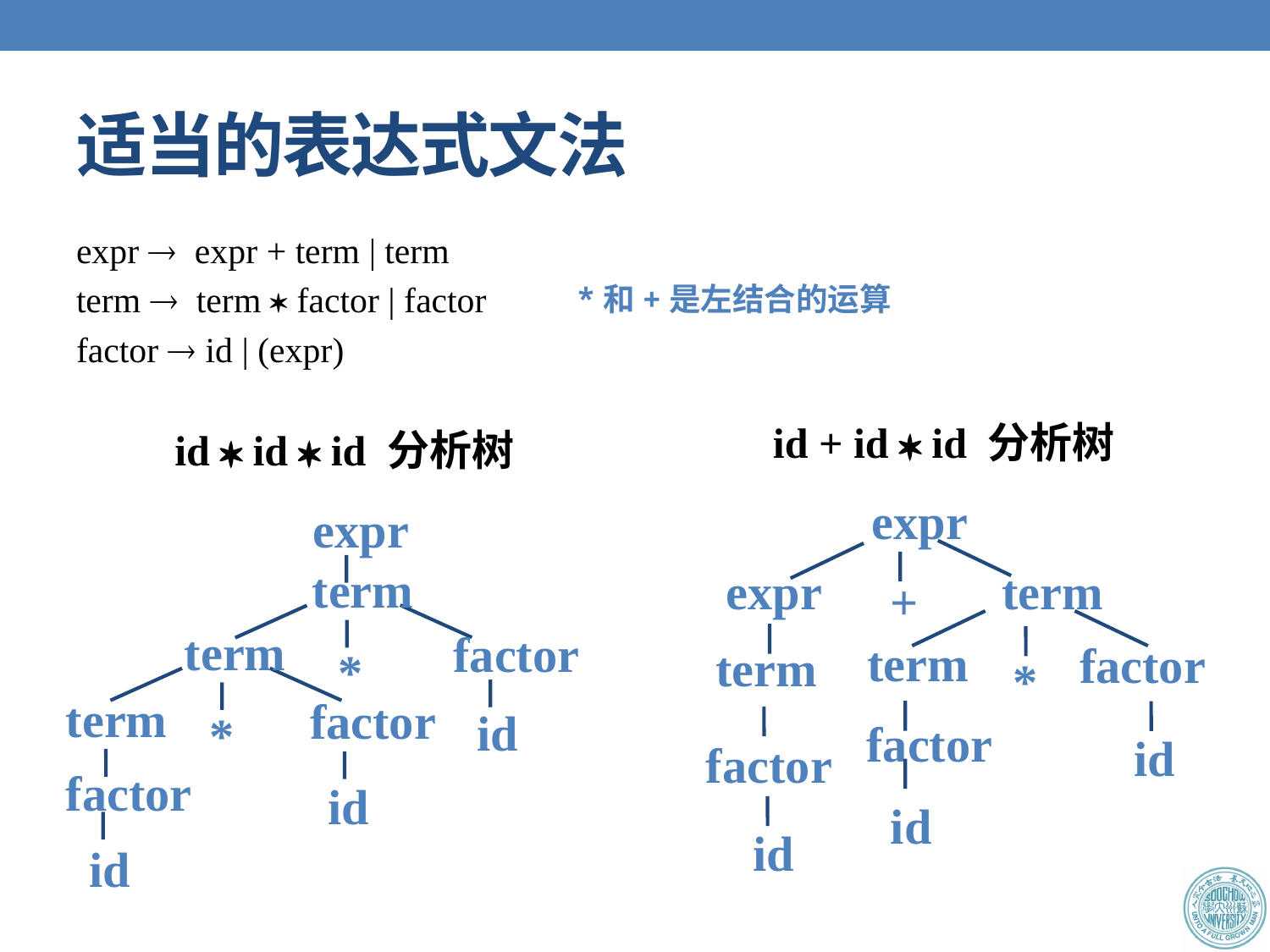

# 适当的表达式文法
expr →  expr + term | term
term →  term ∗ factor | factor
factor → id | (expr)
*和+是左结合的运算
id + id ∗ id 分析树
expr

expr
term
+

term
factor
term
*

factor
id
factor

id

id
id ∗ id ∗ id 分析树
expr

term

term

factor
*

term
factor
id
*

factor
id

id